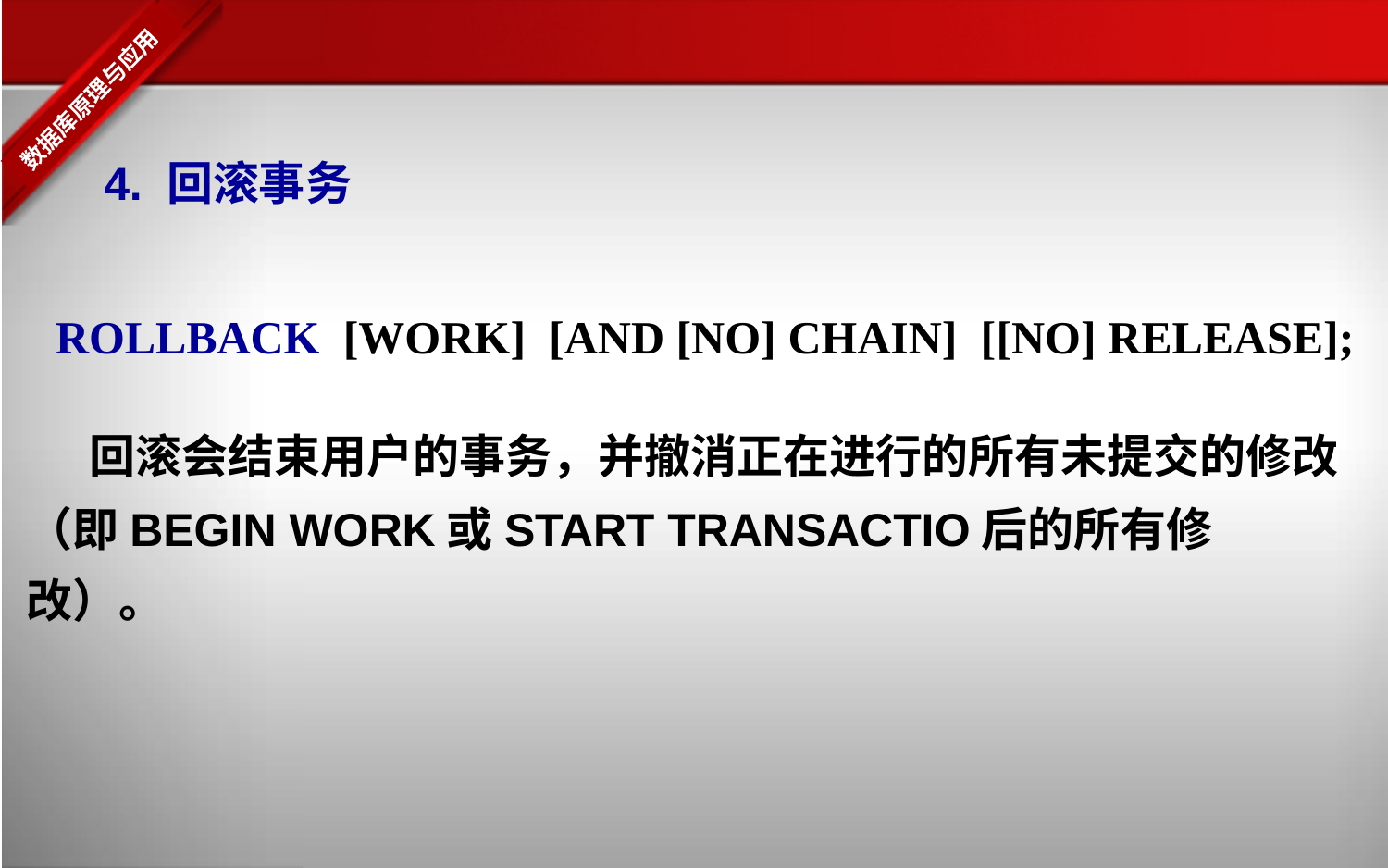

4. 回滚事务
ROLLBACK  [WORK]  [AND [NO] CHAIN]  [[NO] RELEASE];
     回滚会结束用户的事务，并撤消正在进行的所有未提交的修改（即BEGIN WORK或START TRANSACTIO后的所有修改）。